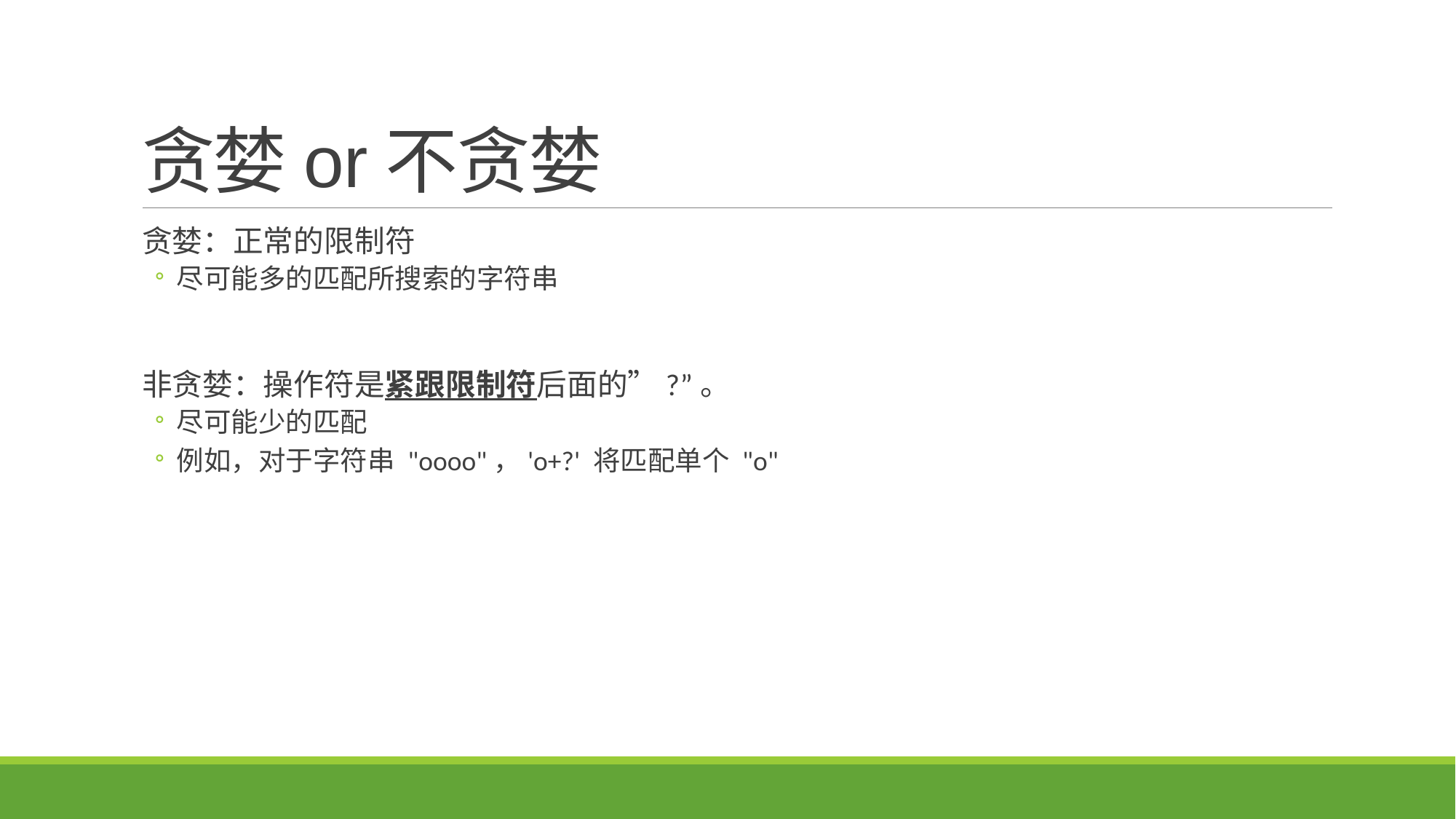

# 贪婪or不贪婪
贪婪：正常的限制符
尽可能多的匹配所搜索的字符串

非贪婪：操作符是紧跟限制符后面的”?”。
尽可能少的匹配
例如，对于字符串 "oooo"，'o+?' 将匹配单个 "o"